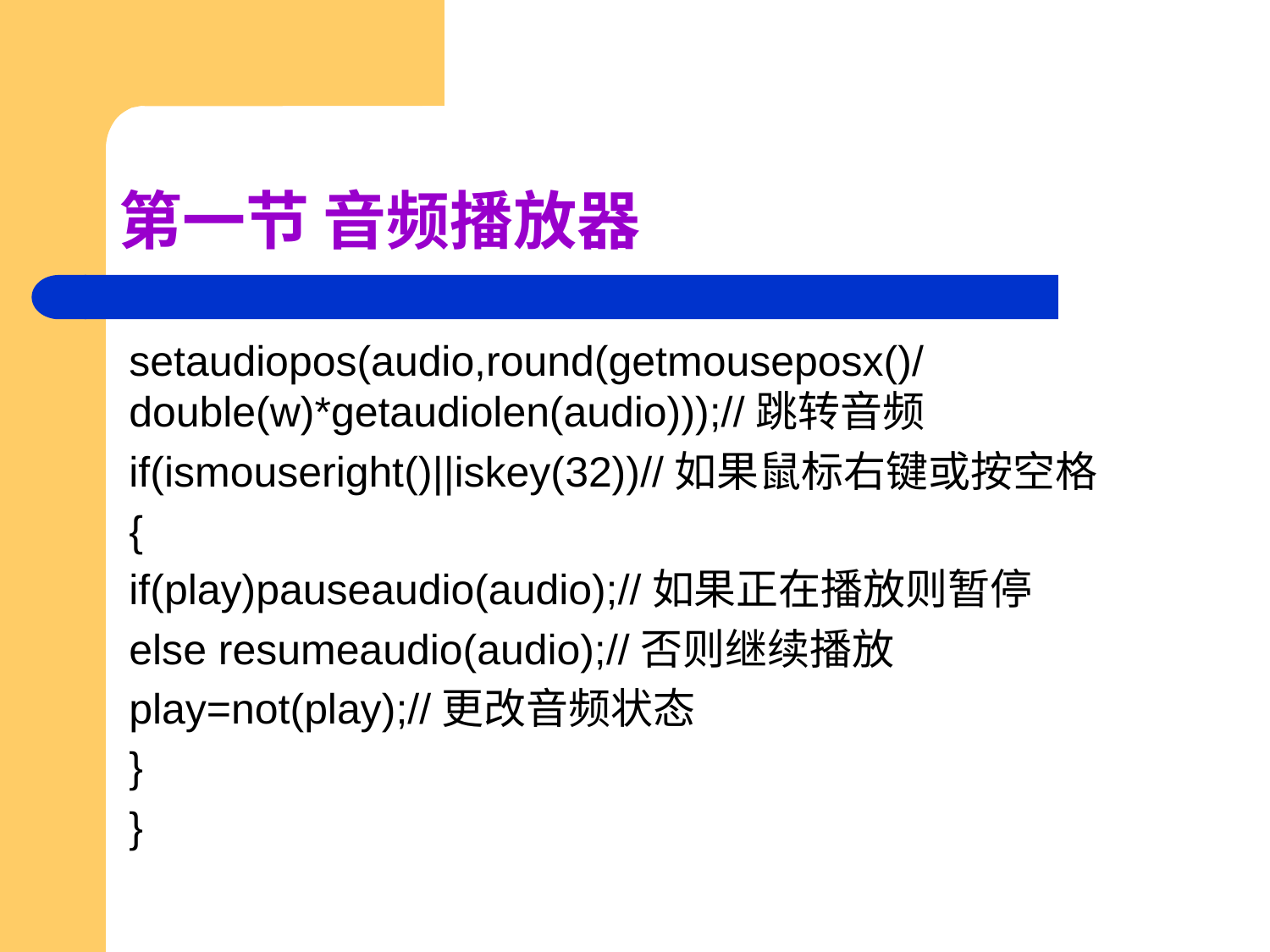

# 第一节 音频播放器
setaudiopos(audio,round(getmouseposx()/double(w)*getaudiolen(audio)));//跳转音频
if(ismouseright()||iskey(32))//如果鼠标右键或按空格
{
if(play)pauseaudio(audio);//如果正在播放则暂停
else resumeaudio(audio);//否则继续播放
play=not(play);//更改音频状态
}
}